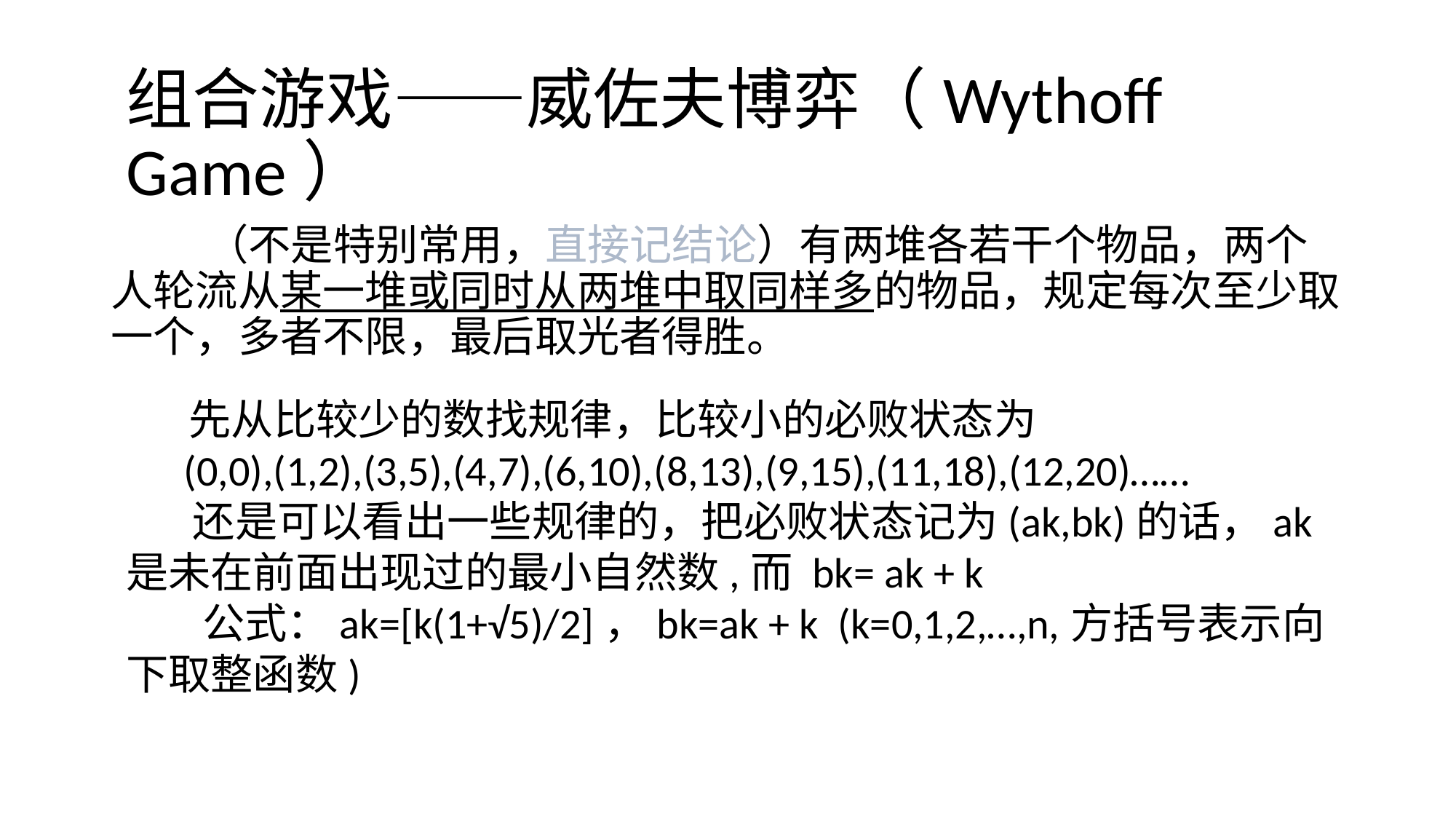

组合游戏——威佐夫博弈（Wythoff Game）
         （不是特别常用，直接记结论）有两堆各若干个物品，两个人轮流从某一堆或同时从两堆中取同样多的物品，规定每次至少取一个，多者不限，最后取光者得胜。
        先从比较少的数找规律，比较小的必败状态为
      (0,0),(1,2),(3,5),(4,7),(6,10),(8,13),(9,15),(11,18),(12,20)……
      还是可以看出一些规律的，把必败状态记为(ak,bk)的话，ak是未在前面出现过的最小自然数,而 bk= ak + k
       公式：ak=[k(1+√5)/2]，bk=ak + k  (k=0,1,2,…,n,方括号表示向下取整函数)